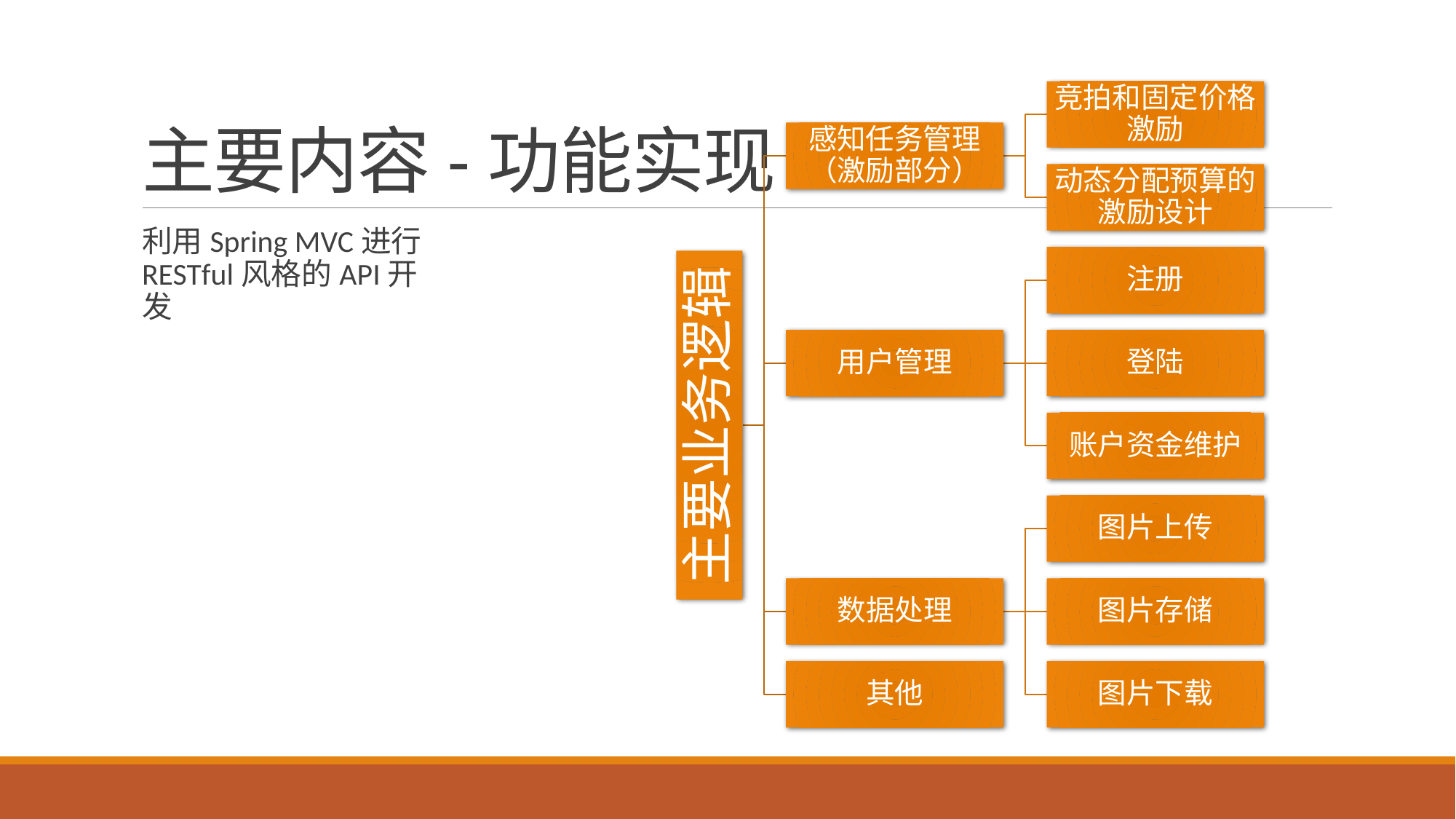

# 主要内容-功能实现

主要业务逻辑
感知任务管理（激励部分）
竞拍和固定价格激励
动态分配预算的激励设计
用户管理
注册
登陆
账户资金维护
数据处理
图片上传
图片存储
图片下载
其他
利用Spring MVC进行RESTful风格的API开发